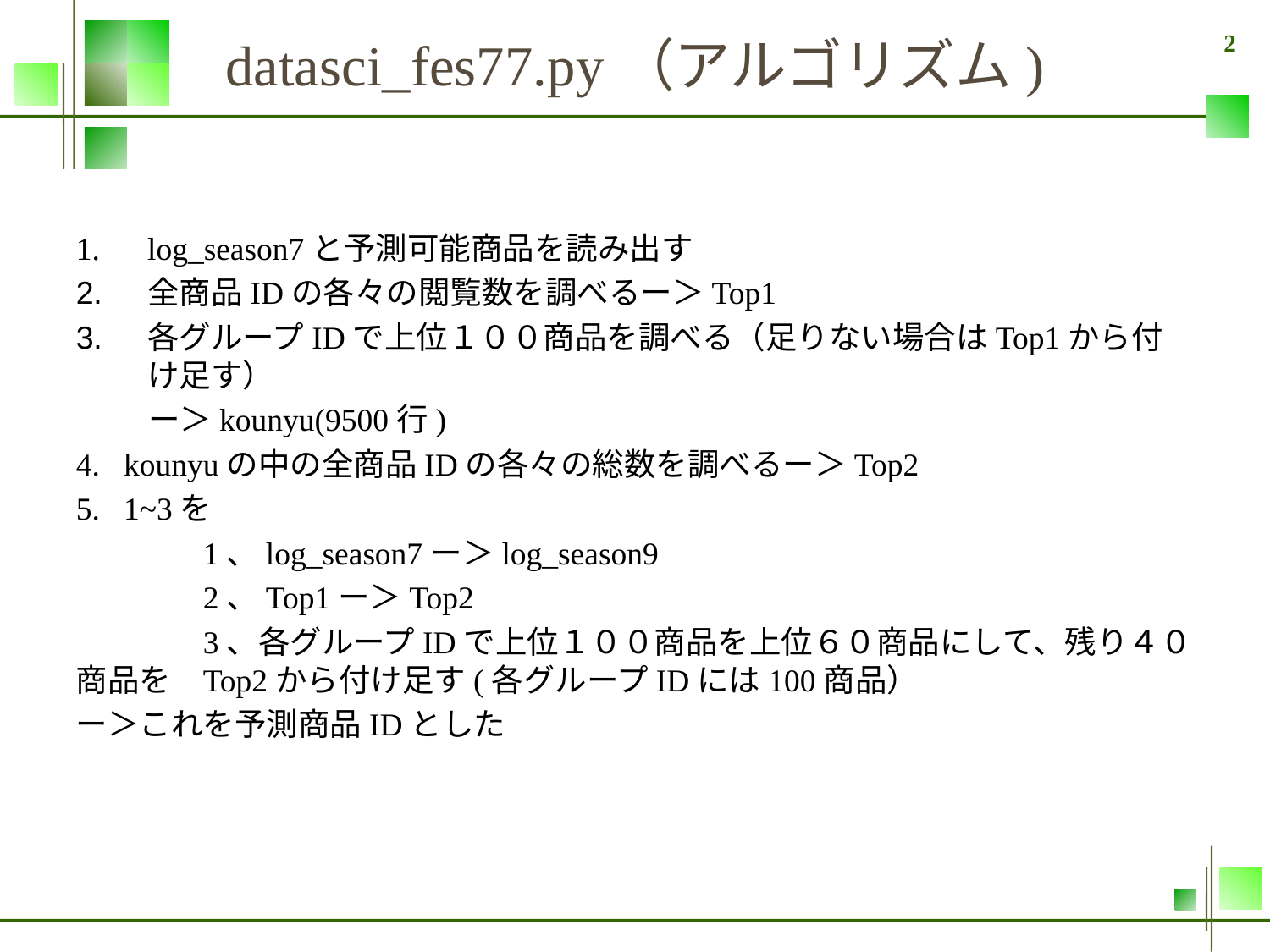

# datasci_fes77.py（アルゴリズム)
log_season7と予測可能商品を読み出す
全商品IDの各々の閲覧数を調べるー＞Top1
各グループIDで上位１００商品を調べる（足りない場合はTop1から付け足す）
         ー＞kounyu(9500行)
kounyuの中の全商品IDの各々の総数を調べるー＞Top2
1~3を
	1、log_season7ー＞log_season9
	2、Top1ー＞Top2
	3、各グループIDで上位１００商品を上位６０商品にして、残り４０商品を	Top2から付け足す(各グループIDには100商品）
ー＞これを予測商品IDとした